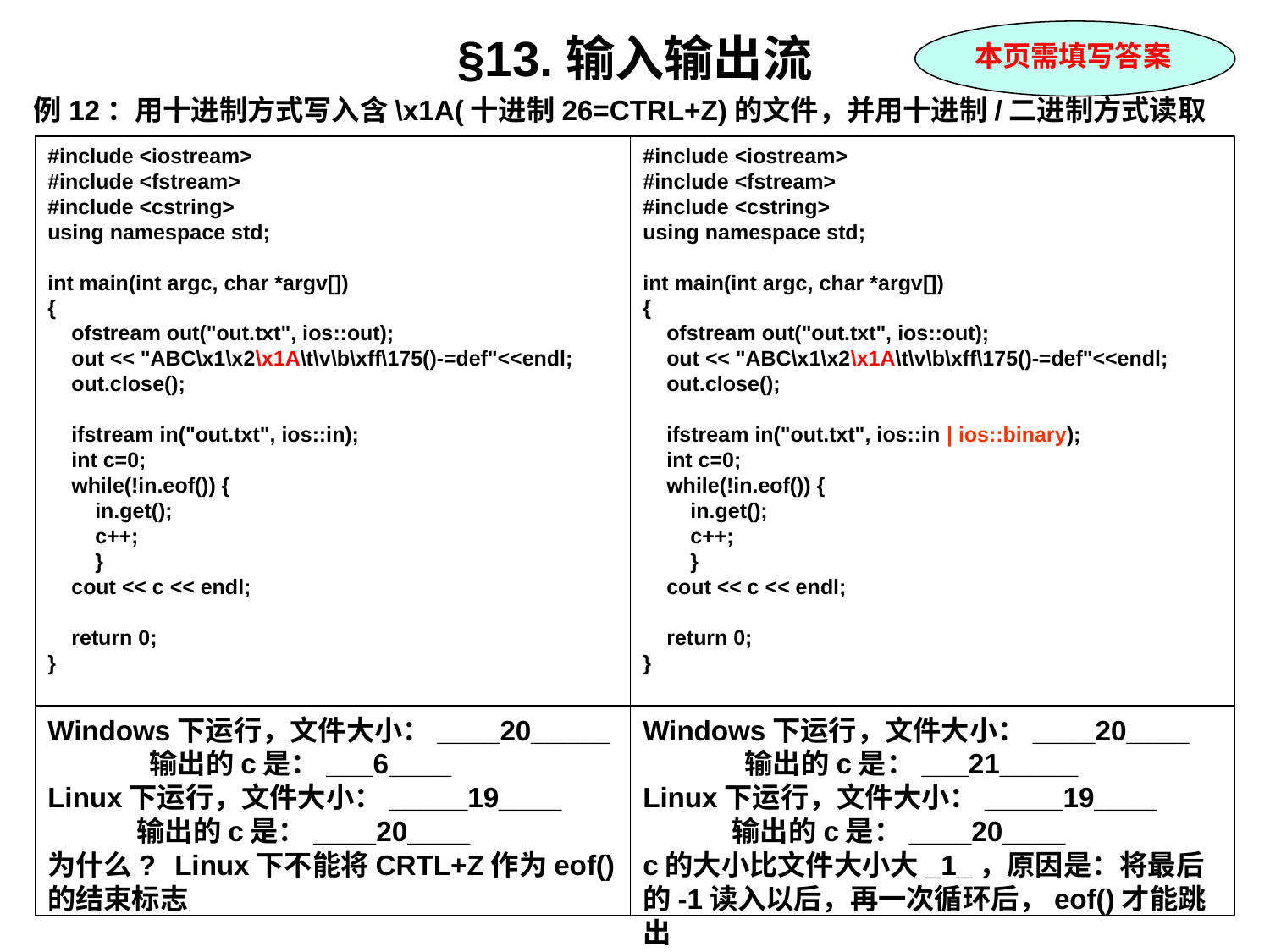

§13.输入输出流
例12：用十进制方式写入含\x1A(十进制26=CTRL+Z)的文件，并用十进制/二进制方式读取
本页需填写答案
#include <iostream>
#include <fstream>
#include <cstring>
using namespace std;

int main(int argc, char *argv[])
{
    ofstream out("out.txt", ios::out);
    out << "ABC\x1\x2\x1A\t\v\b\xff\175()-=def"<<endl;
    out.close();

    ifstream in("out.txt", ios::in);
    int c=0;
    while(!in.eof()) {
        in.get();
        c++;
        }
    cout << c << endl;

    return 0;
}
#include <iostream>
#include <fstream>
#include <cstring>
using namespace std;

int main(int argc, char *argv[])
{
    ofstream out("out.txt", ios::out);
    out << "ABC\x1\x2\x1A\t\v\b\xff\175()-=def"<<endl;
    out.close();

    ifstream in("out.txt", ios::in | ios::binary);
    int c=0;
    while(!in.eof()) {
        in.get();
        c++;
        }
    cout << c << endl;

    return 0;
}
Windows下运行，文件大小：____20_____
               输出的c是：___6____
Linux下运行，文件大小：_____19____
             输出的c是：____20____
为什么?	Linux下不能将CRTL+Z作为eof()的结束标志

Windows下运行，文件大小：____20____
               输出的c是：___21_____
Linux下运行，文件大小：_____19____
             输出的c是：____20____
c的大小比文件大小大_1_，原因是：将最后的-1读入以后，再一次循环后，eof()才能跳出